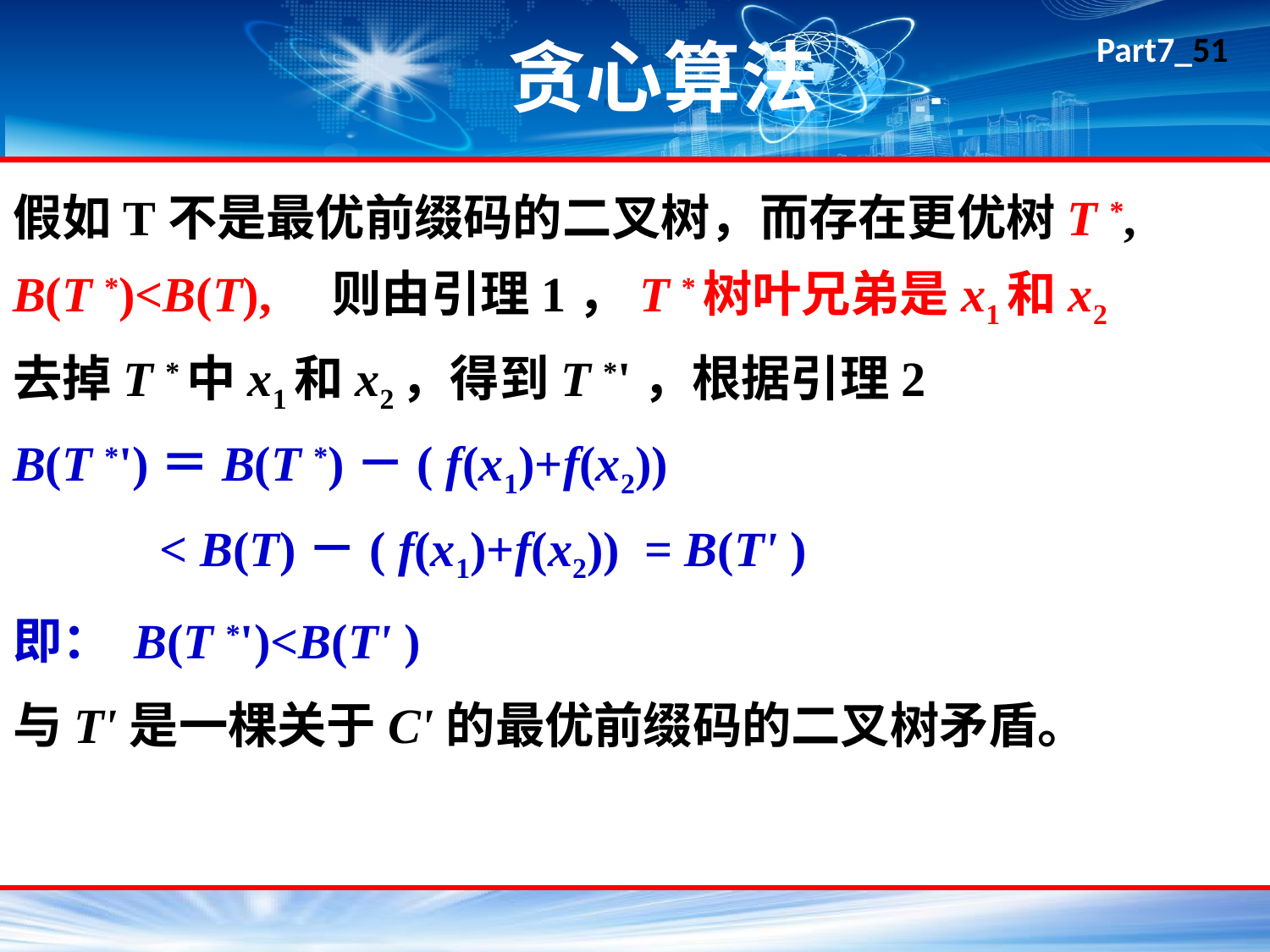

# 贪心算法
假如T不是最优前缀码的二叉树，而存在更优树T *,
B(T *)<B(T),    则由引理1，T *树叶兄弟是x1和x2
去掉T *中x1和x2，得到T *'，根据引理2
B(T *')＝B(T *)－( f(x1)+f(x2))
            < B(T)－( f(x1)+f(x2))  = B(T' )
即： B(T *')<B(T' )
与T'是一棵关于C'的最优前缀码的二叉树矛盾。